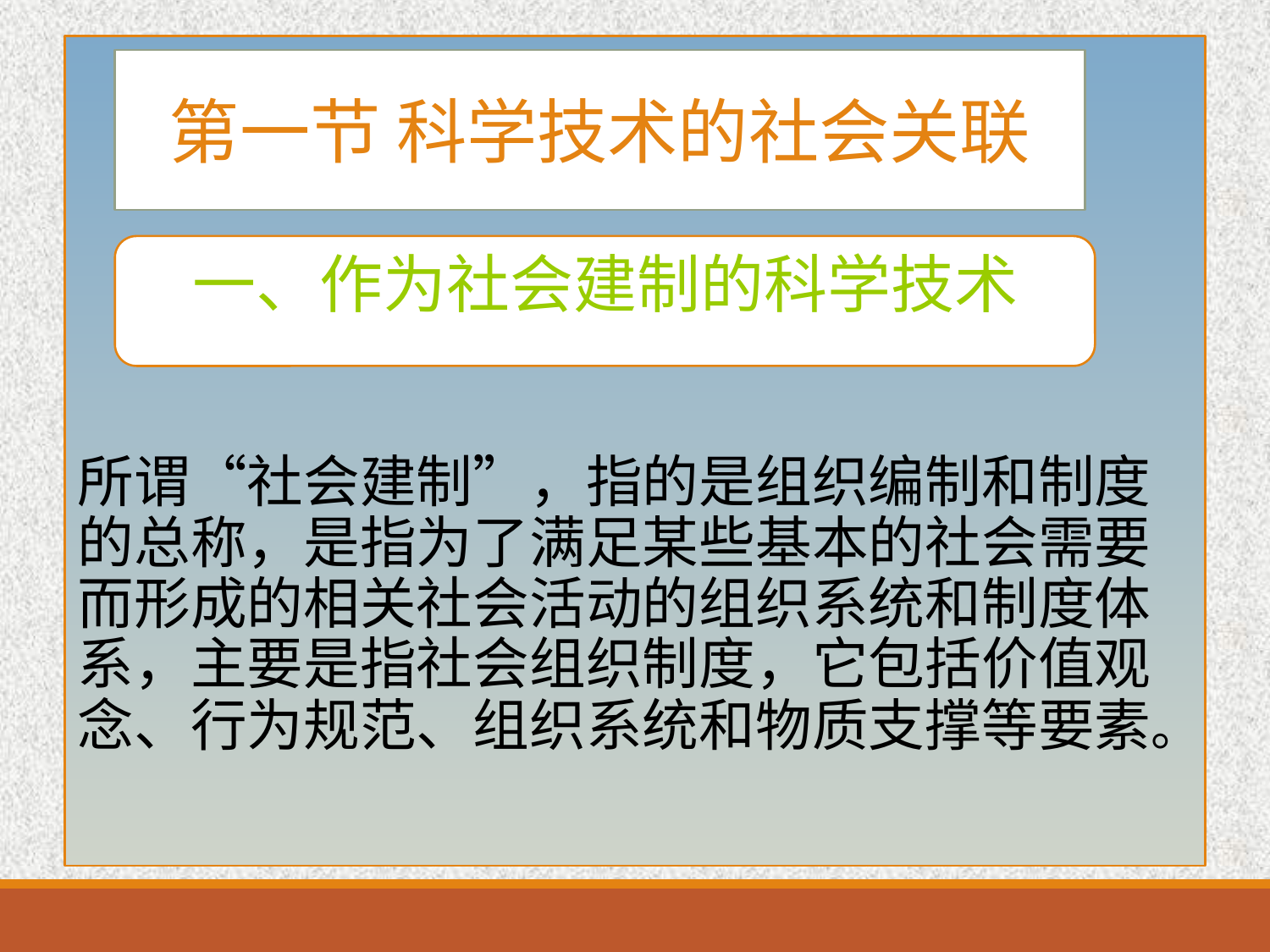

所谓“社会建制”，指的是组织编制和制度的总称，是指为了满足某些基本的社会需要而形成的相关社会活动的组织系统和制度体系，主要是指社会组织制度，它包括价值观念、行为规范、组织系统和物质支撑等要素。

第一节 科学技术的社会关联
一、作为社会建制的科学技术